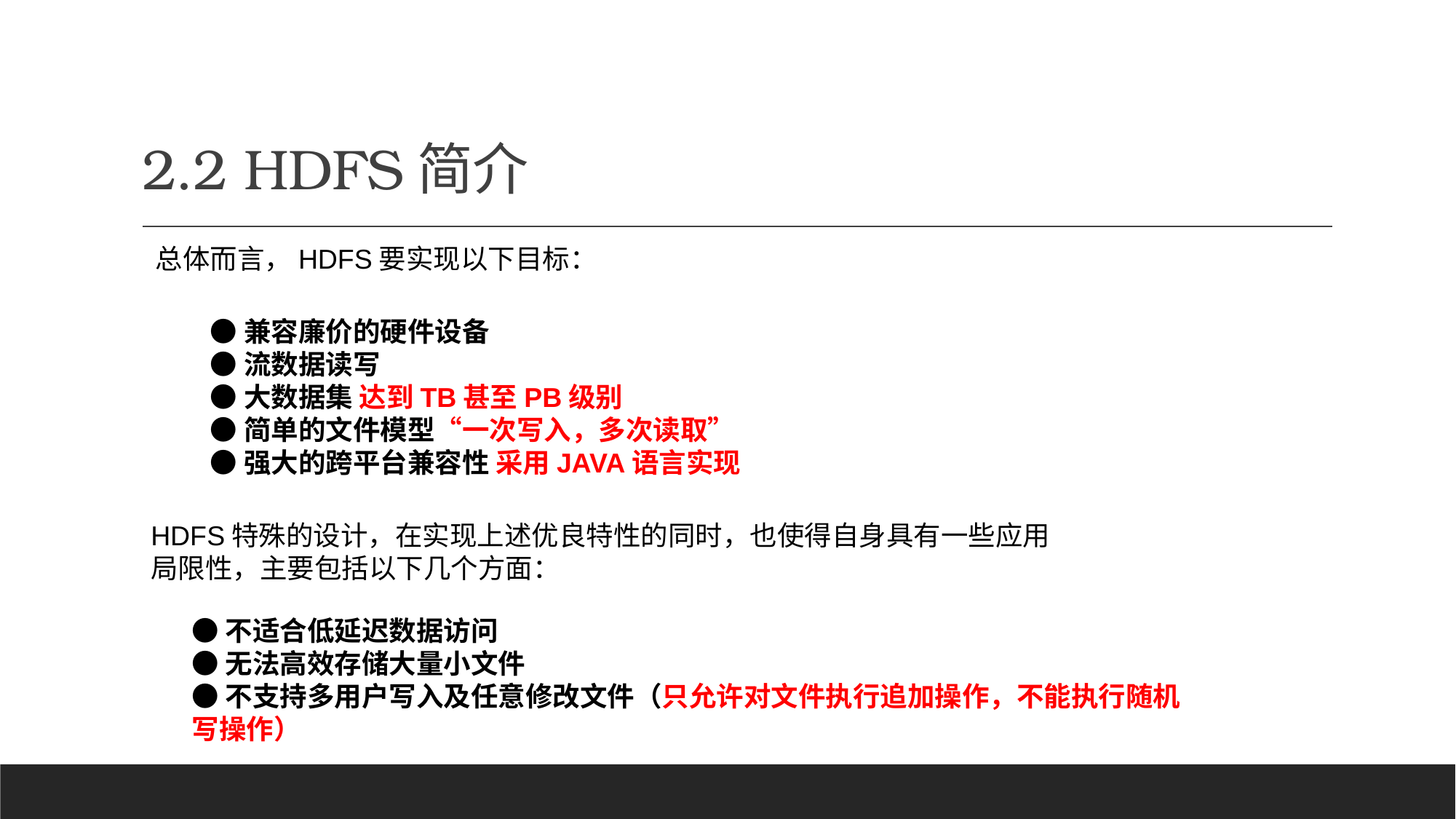

# 2.2 HDFS简介
总体而言，HDFS要实现以下目标：
●兼容廉价的硬件设备
●流数据读写
●大数据集 达到TB甚至PB级别
●简单的文件模型“一次写入，多次读取”
●强大的跨平台兼容性 采用JAVA语言实现
HDFS特殊的设计，在实现上述优良特性的同时，也使得自身具有一些应用局限性，主要包括以下几个方面：
●不适合低延迟数据访问
●无法高效存储大量小文件
●不支持多用户写入及任意修改文件（只允许对文件执行追加操作，不能执行随机写操作）